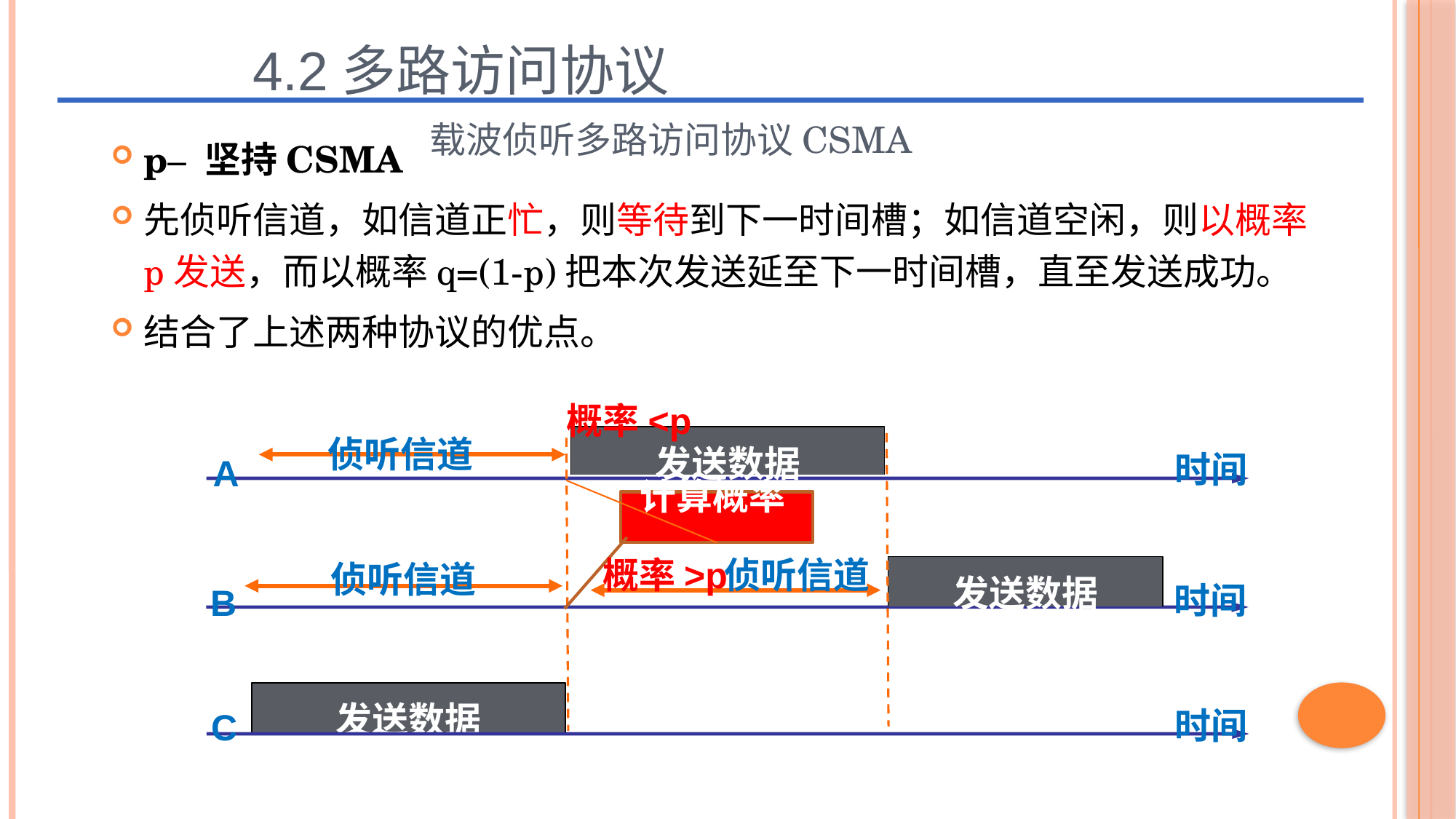

4.2多路访问协议
# 载波侦听多路访问协议CSMA
p– 坚持CSMA
先侦听信道，如信道正忙，则等待到下一时间槽；如信道空闲，则以概率p发送，而以概率q=(1-p)把本次发送延至下一时间槽，直至发送成功。
结合了上述两种协议的优点。

概率<p
侦听信道

发送数据
时间
A

计算概率p
侦听信道

概率>p
侦听信道

发送数据
时间
B

发送数据
时间
C